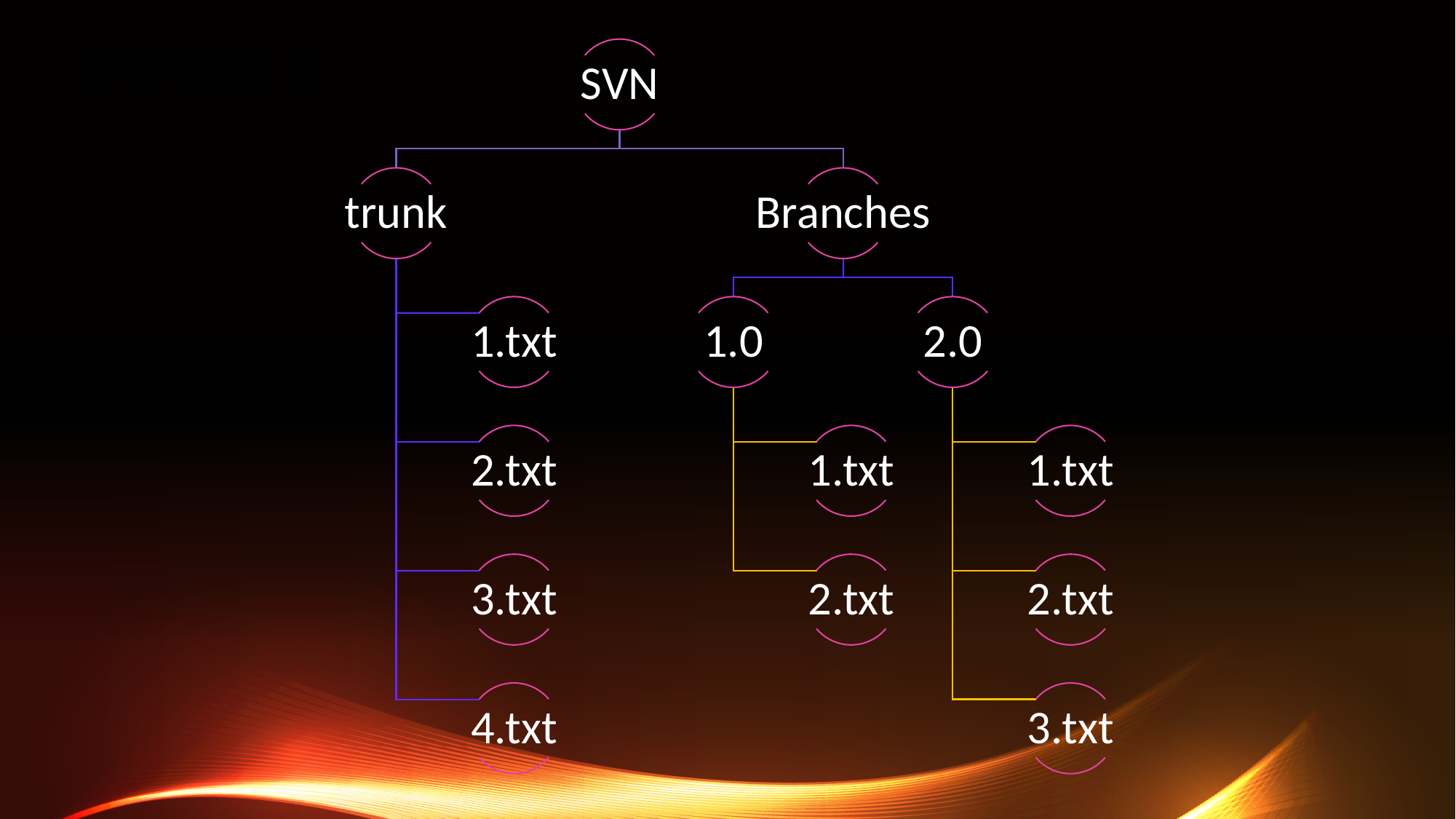

# 协作模型2
SVN
trunk
1.txt
2.txt
3.txt
4.txt
Branches
1.0
1.txt
2.txt
2.0
1.txt
2.txt
3.txt